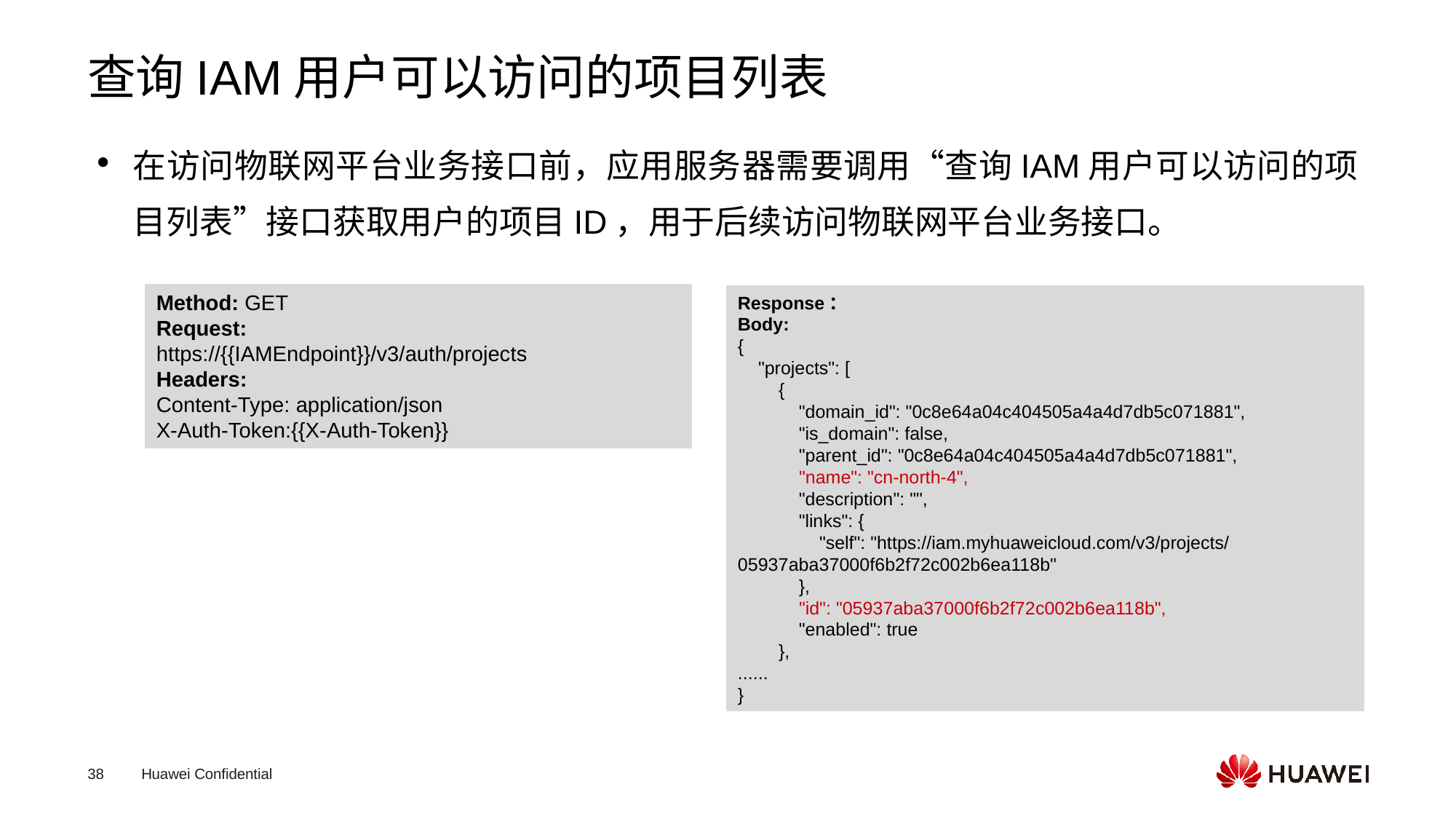

# 查询IAM用户可以访问的项目列表
在访问物联网平台业务接口前，应用服务器需要调用“查询IAM用户可以访问的项目列表”接口获取用户的项目ID，用于后续访问物联网平台业务接口。
Method: GET
Request:
https://{{IAMEndpoint}}/v3/auth/projects
Headers:
Content-Type: application/json
X-Auth-Token:{{X-Auth-Token}}
Response：
Body:
{
    "projects": [
        {
            "domain_id": "0c8e64a04c404505a4a4d7db5c071881",
            "is_domain": false,
            "parent_id": "0c8e64a04c404505a4a4d7db5c071881",
            "name": "cn-north-4",
            "description": "",
            "links": {
                "self": "https://iam.myhuaweicloud.com/v3/projects/05937aba37000f6b2f72c002b6ea118b"
            },
            "id": "05937aba37000f6b2f72c002b6ea118b",
            "enabled": true
        },
......
}